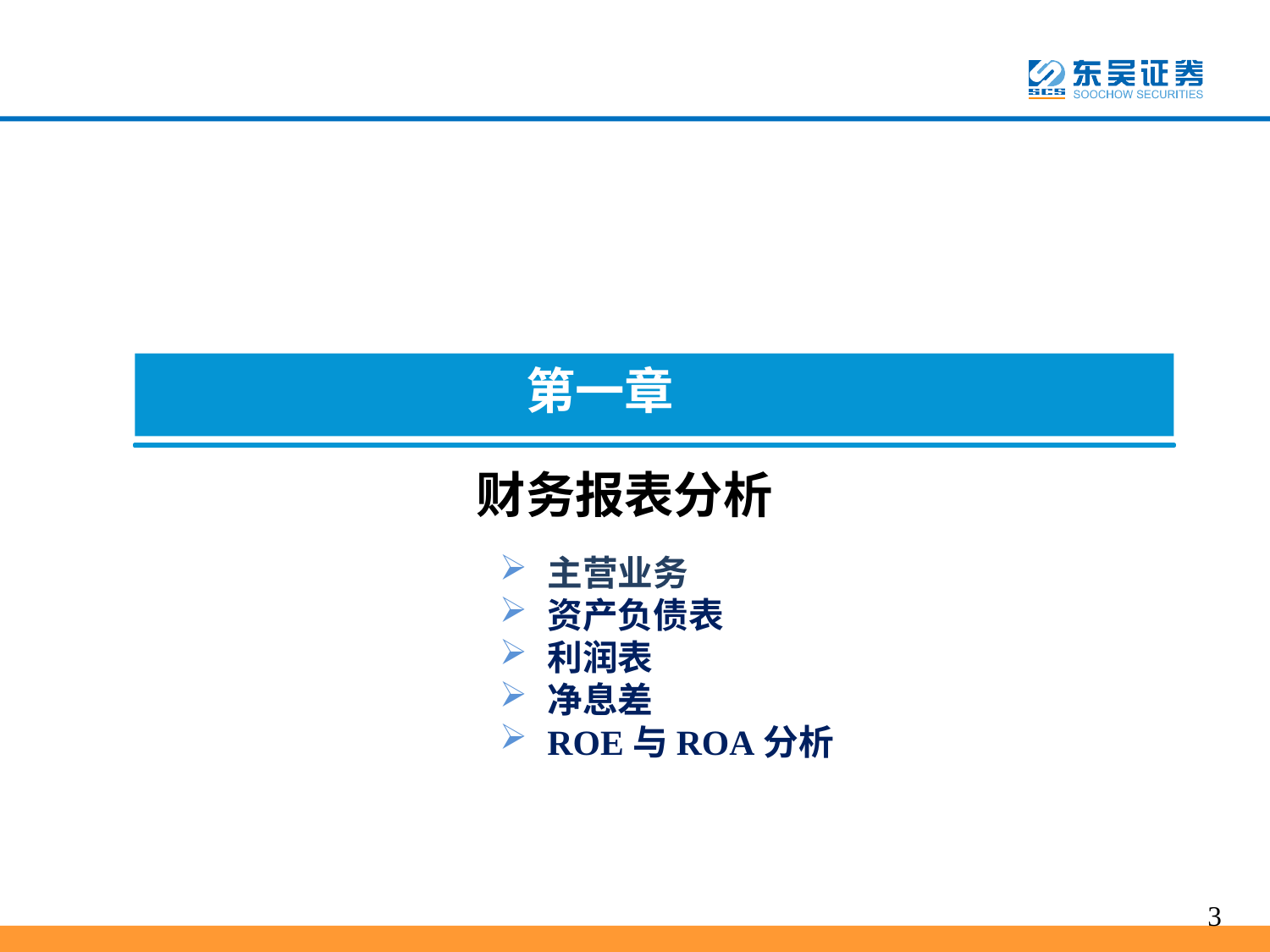

# 第一章

财务报表分析
主营业务
	资产负债表
	利润表
净息差
ROE与ROA分析
3